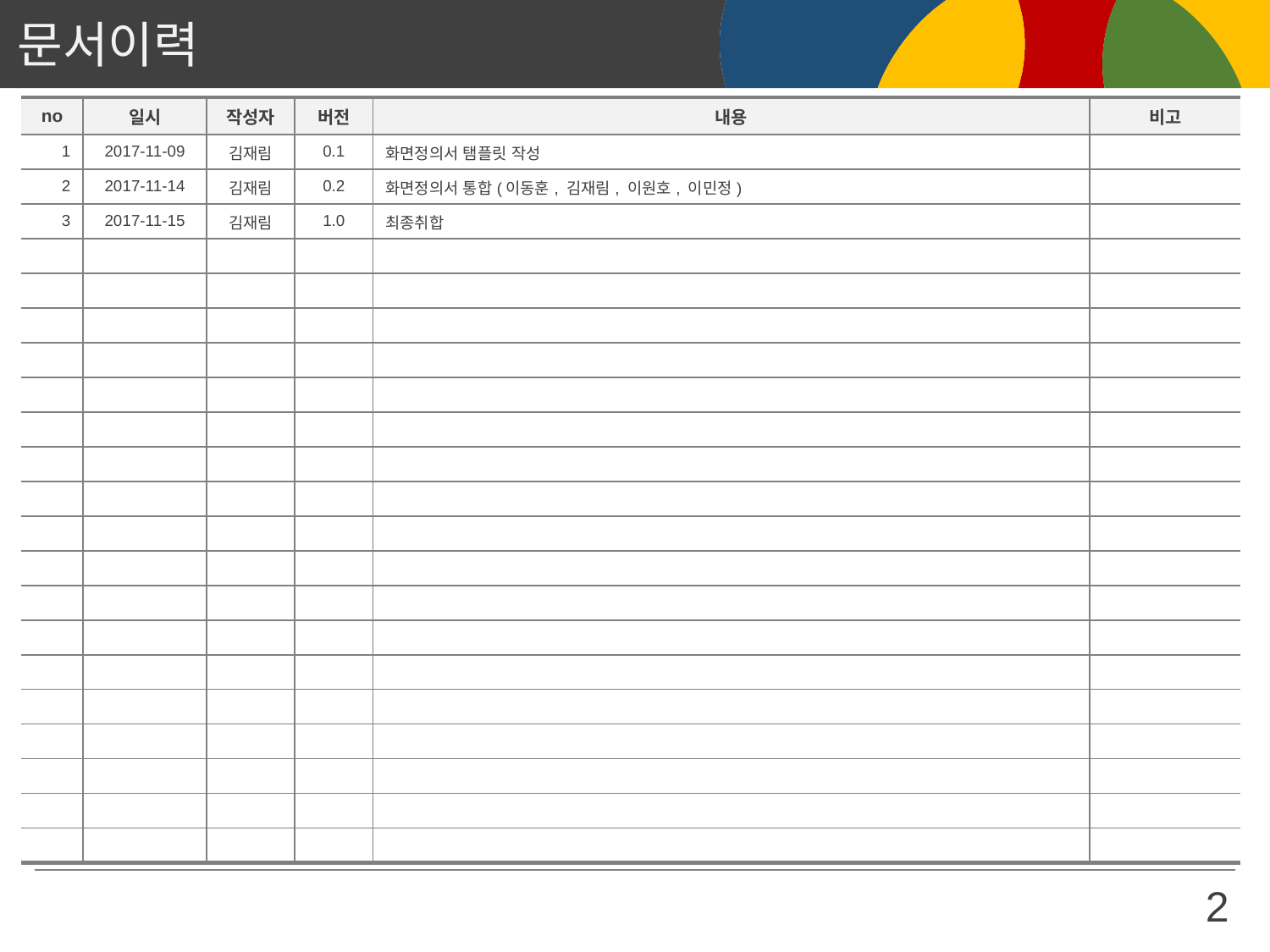

| no | 일시 | 작성자 | 버전 | 내용 | 비고 |
| --- | --- | --- | --- | --- | --- |
| 1 | 2017-11-09 | 김재림 | 0.1 | 화면정의서 탬플릿 작성 |  |
| 2 | 2017-11-14 | 김재림 | 0.2 | 화면정의서 통합(이동훈, 김재림, 이원호, 이민정) |  |
| 3 | 2017-11-15 | 김재림 | 1.0 | 최종취합 |  |
|  |  |  |  |  |  |
|  |  |  |  |  |  |
|  |  |  |  |  |  |
|  |  |  |  |  |  |
|  |  |  |  |  |  |
|  |  |  |  |  |  |
|  |  |  |  |  |  |
|  |  |  |  |  |  |
|  |  |  |  |  |  |
|  |  |  |  |  |  |
|  |  |  |  |  |  |
|  |  |  |  |  |  |
|  |  |  |  |  |  |
|  |  |  |  |  |  |
|  |  |  |  |  |  |
|  |  |  |  |  |  |
|  |  |  |  |  |  |
|  |  |  |  |  |  |